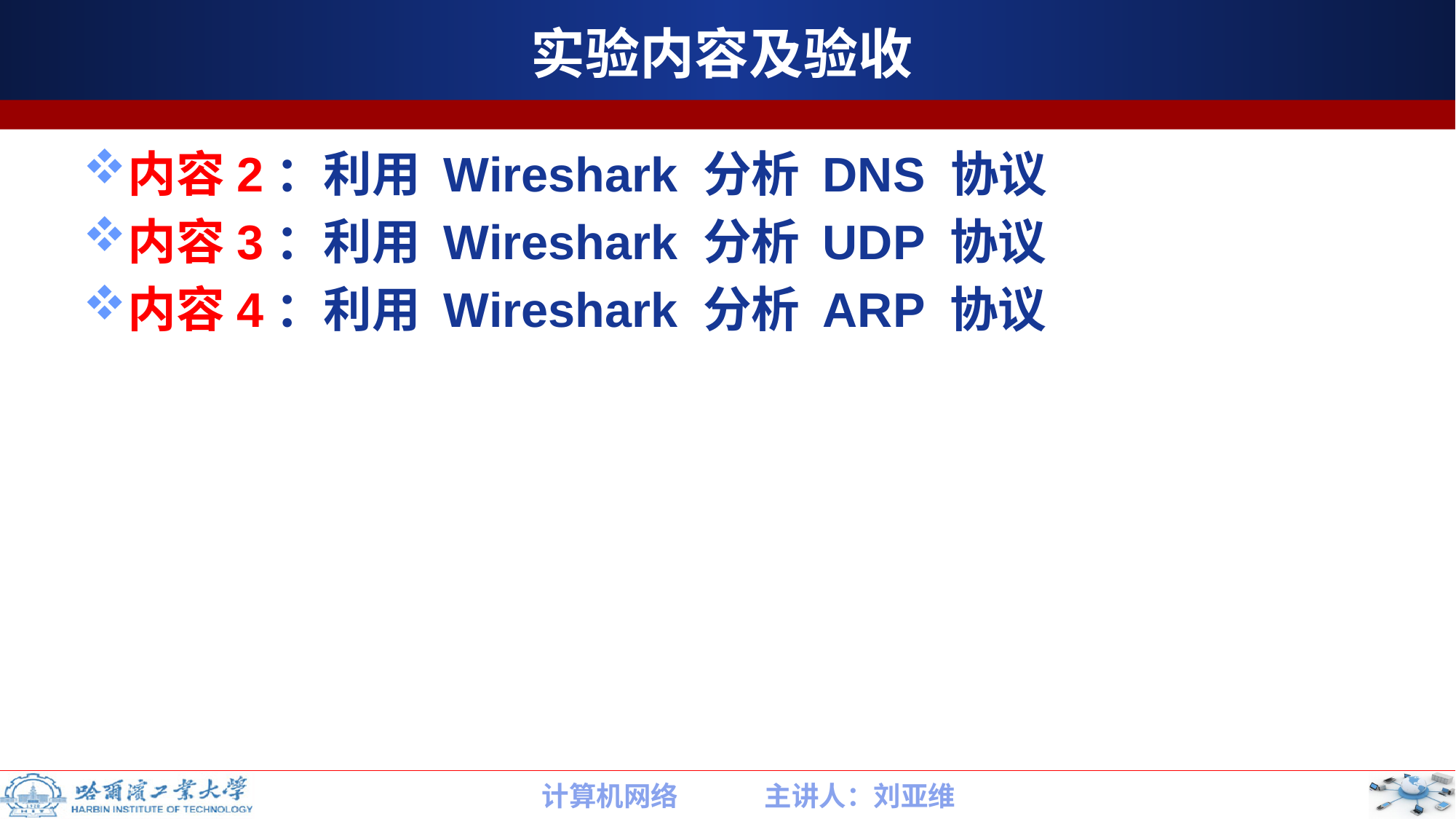

# 实验内容及验收
内容2：利用 Wireshark 分析 DNS 协议
内容3：利用 Wireshark 分析 UDP 协议
内容4：利用 Wireshark 分析 ARP 协议